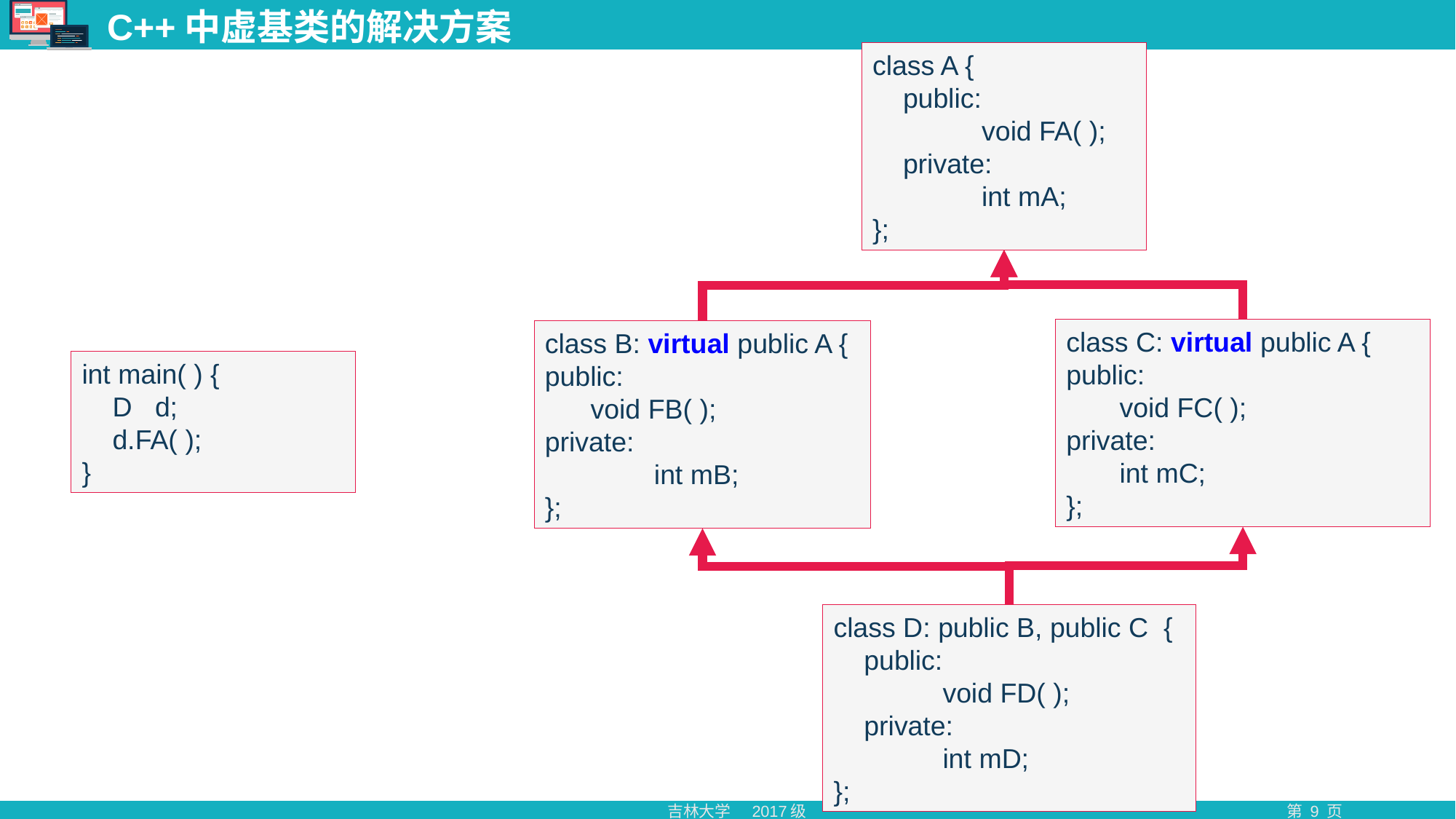

# C++中虚基类的解决方案
class A {
    public:
	void FA( );
    private:
	int mA;
};
class C: virtual public A {
public:
       void FC( );
private:
       int mC;
};
class B: virtual public A {
public:
      void FB( );
private:
	int mB;
};
int main( ) {
    D   d;
    d.FA( );
}
class D: public B, public C  {
    public:
	void FD( );
    private:
	int mD;
};